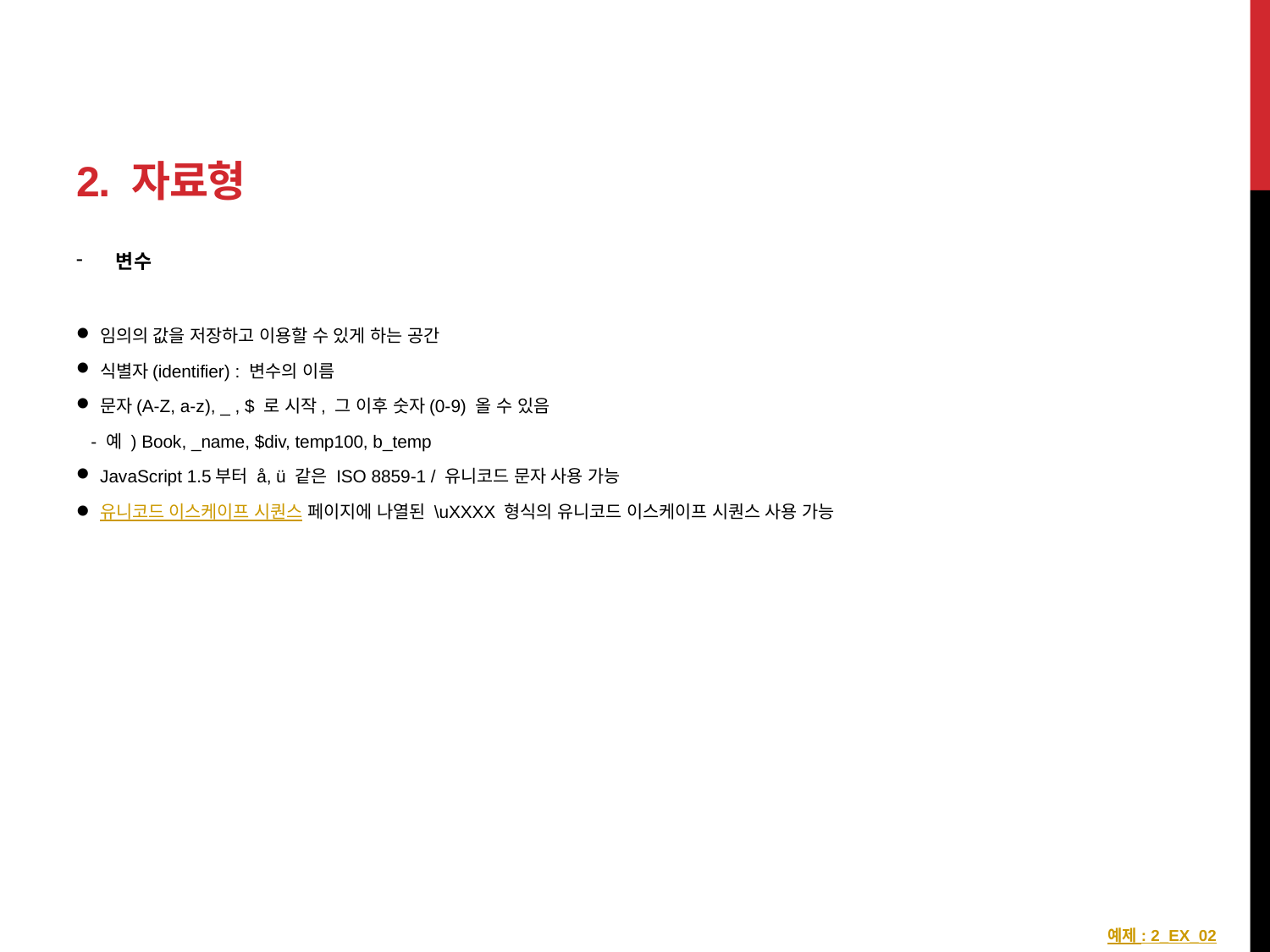

# 2. 자료형
변수

임의의 값을 저장하고 이용할 수 있게 하는 공간
식별자(identifier) : 변수의 이름
문자(A-Z, a-z), _ , $ 로 시작, 그 이후 숫자(0-9) 올 수 있음
   - 예 ) Book, _name, $div, temp100, b_temp
JavaScript 1.5부터 å, ü 같은 ISO 8859-1 / 유니코드 문자 사용 가능
유니코드 이스케이프 시퀀스 페이지에 나열된 \uXXXX 형식의 유니코드 이스케이프 시퀀스 사용 가능

예제 : 2_EX_02